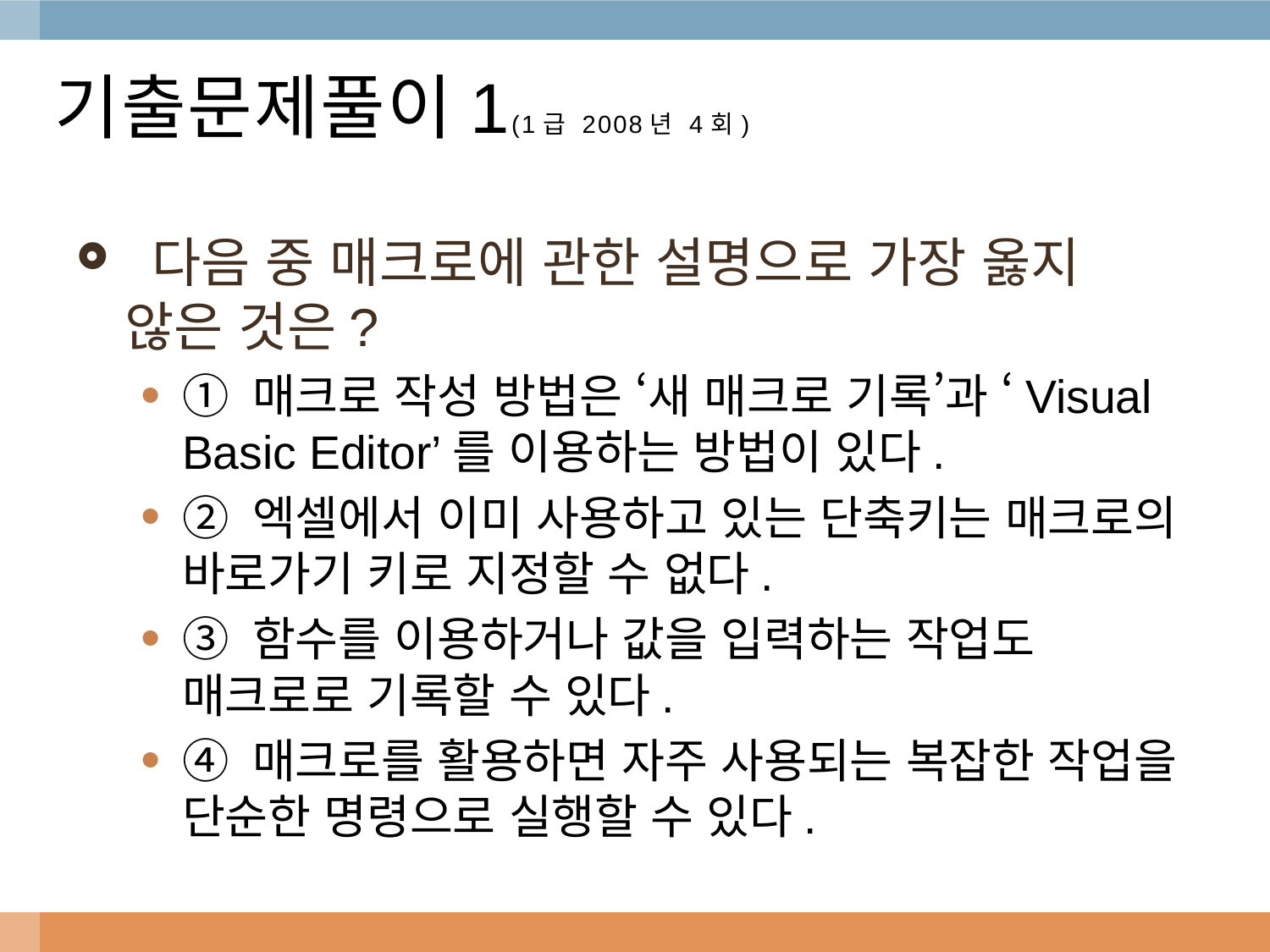

# 기출문제풀이1(1급 2008년 4회)
 다음 중 매크로에 관한 설명으로 가장 옳지 않은 것은?
① 매크로 작성 방법은 ‘새 매크로 기록’과 ‘Visual Basic Editor’를 이용하는 방법이 있다.
② 엑셀에서 이미 사용하고 있는 단축키는 매크로의 바로가기 키로 지정할 수 없다.
③ 함수를 이용하거나 값을 입력하는 작업도 매크로로 기록할 수 있다.
④ 매크로를 활용하면 자주 사용되는 복잡한 작업을 단순한 명령으로 실행할 수 있다.